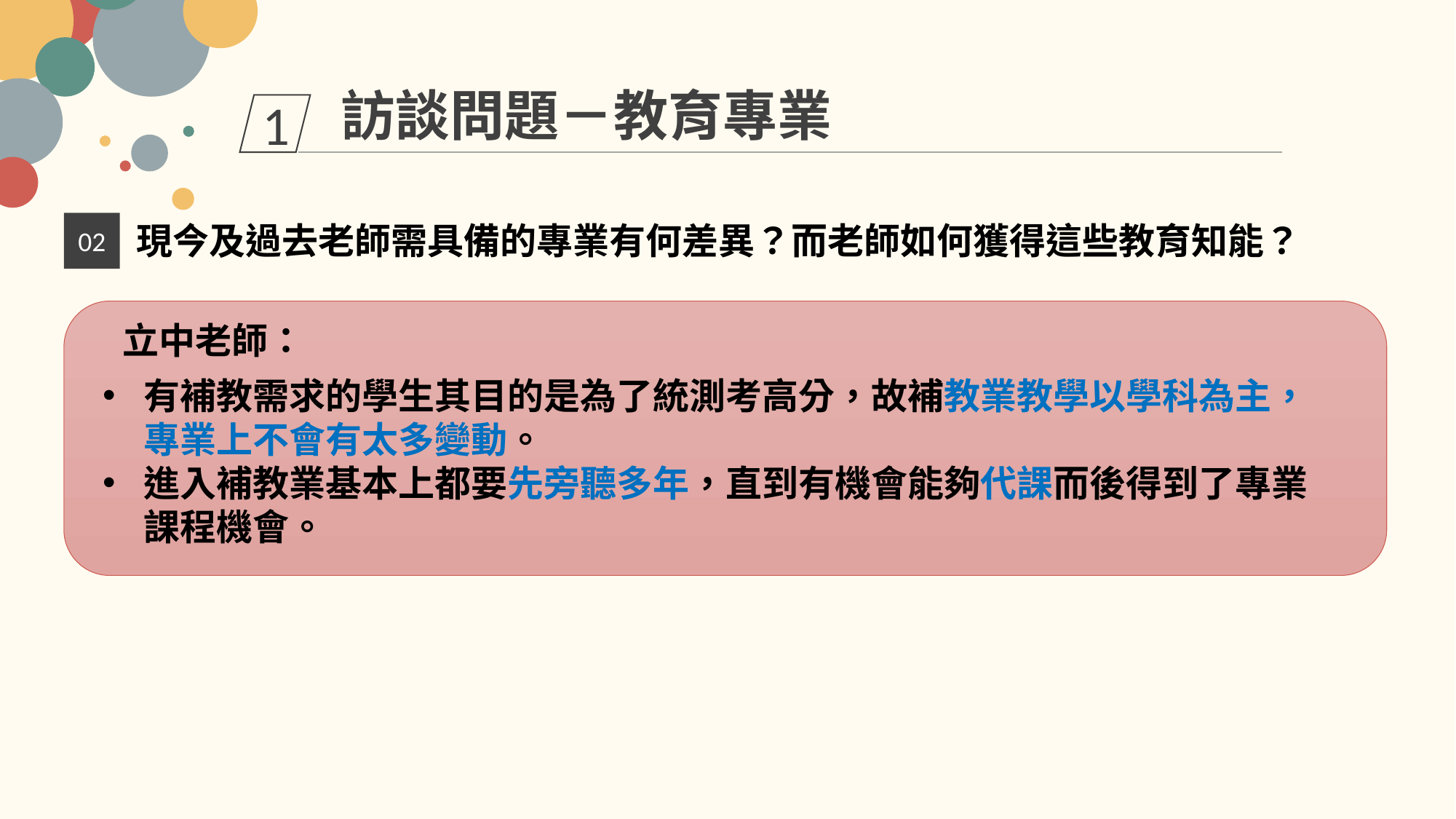

訪談問題－教育專業
1
現今及過去老師需具備的專業有何差異？而老師如何獲得這些教育知能？
02

立中老師：
有補教需求的學生其目的是為了統測考高分，故補教業教學以學科為主，專業上不會有太多變動。
進入補教業基本上都要先旁聽多年，直到有機會能夠代課而後得到了專業課程機會。